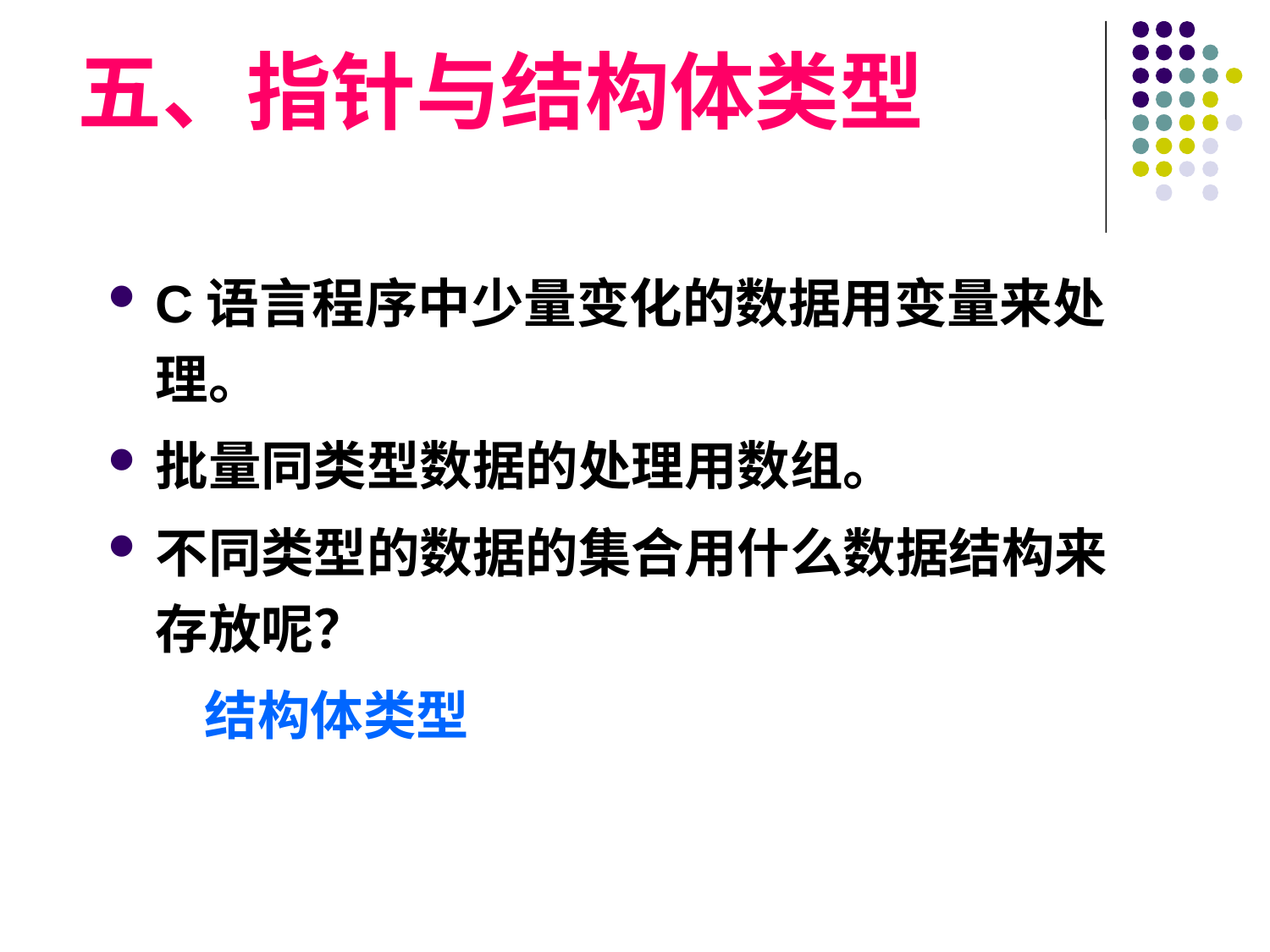

# 五、指针与结构体类型
C语言程序中少量变化的数据用变量来处理。
批量同类型数据的处理用数组。
不同类型的数据的集合用什么数据结构来存放呢？
       结构体类型